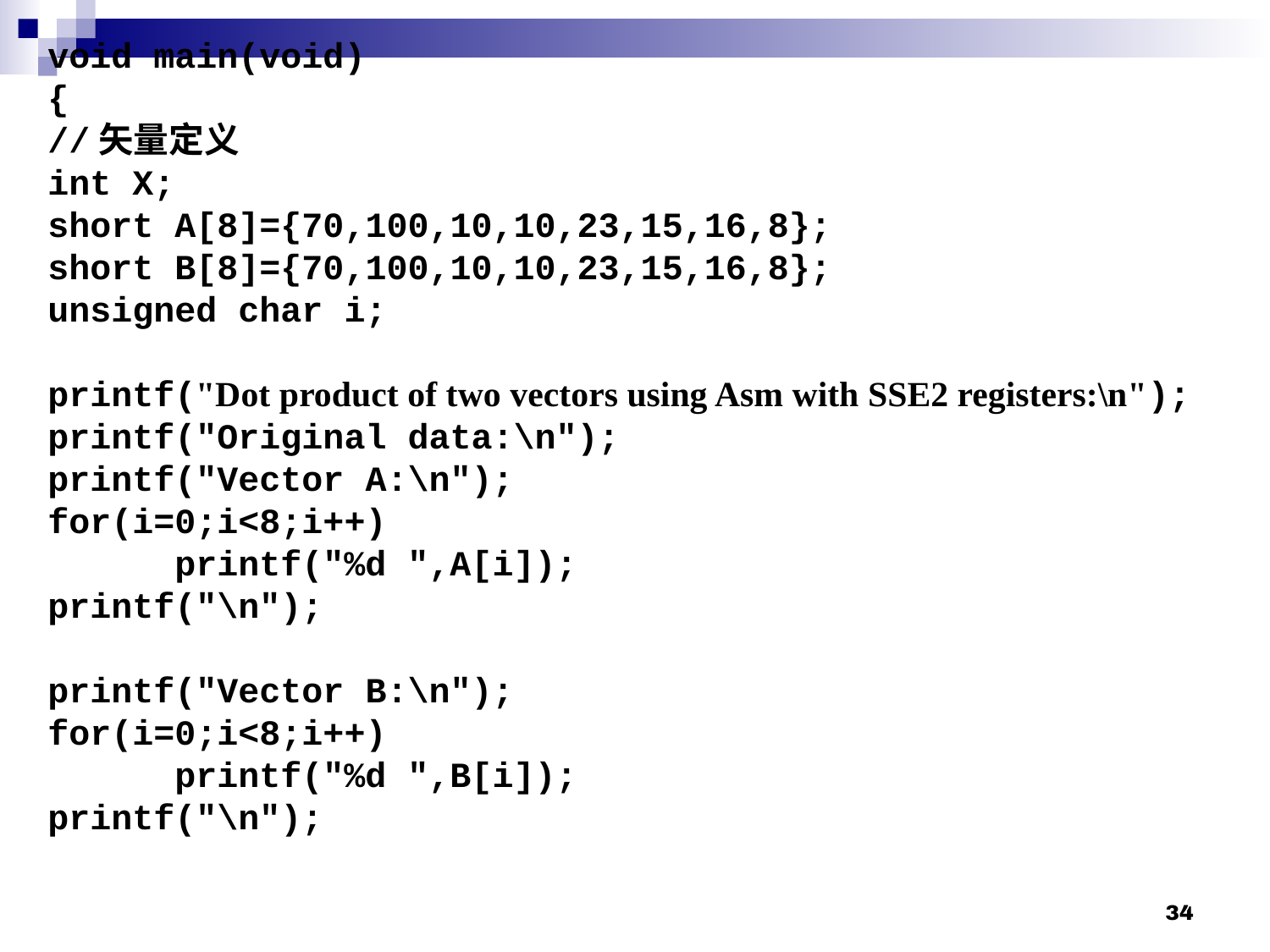

void main(void)
{
//矢量定义
int X;
short A[8]={70,100,10,10,23,15,16,8};
short B[8]={70,100,10,10,23,15,16,8};
unsigned char i;

printf("Dot product of two vectors using Asm with SSE2 registers:\n");
printf("Original data:\n");
printf("Vector A:\n");
for(i=0;i<8;i++)
	printf("%d ",A[i]);
printf("\n");

printf("Vector B:\n");
for(i=0;i<8;i++)
	printf("%d ",B[i]);
printf("\n");
34